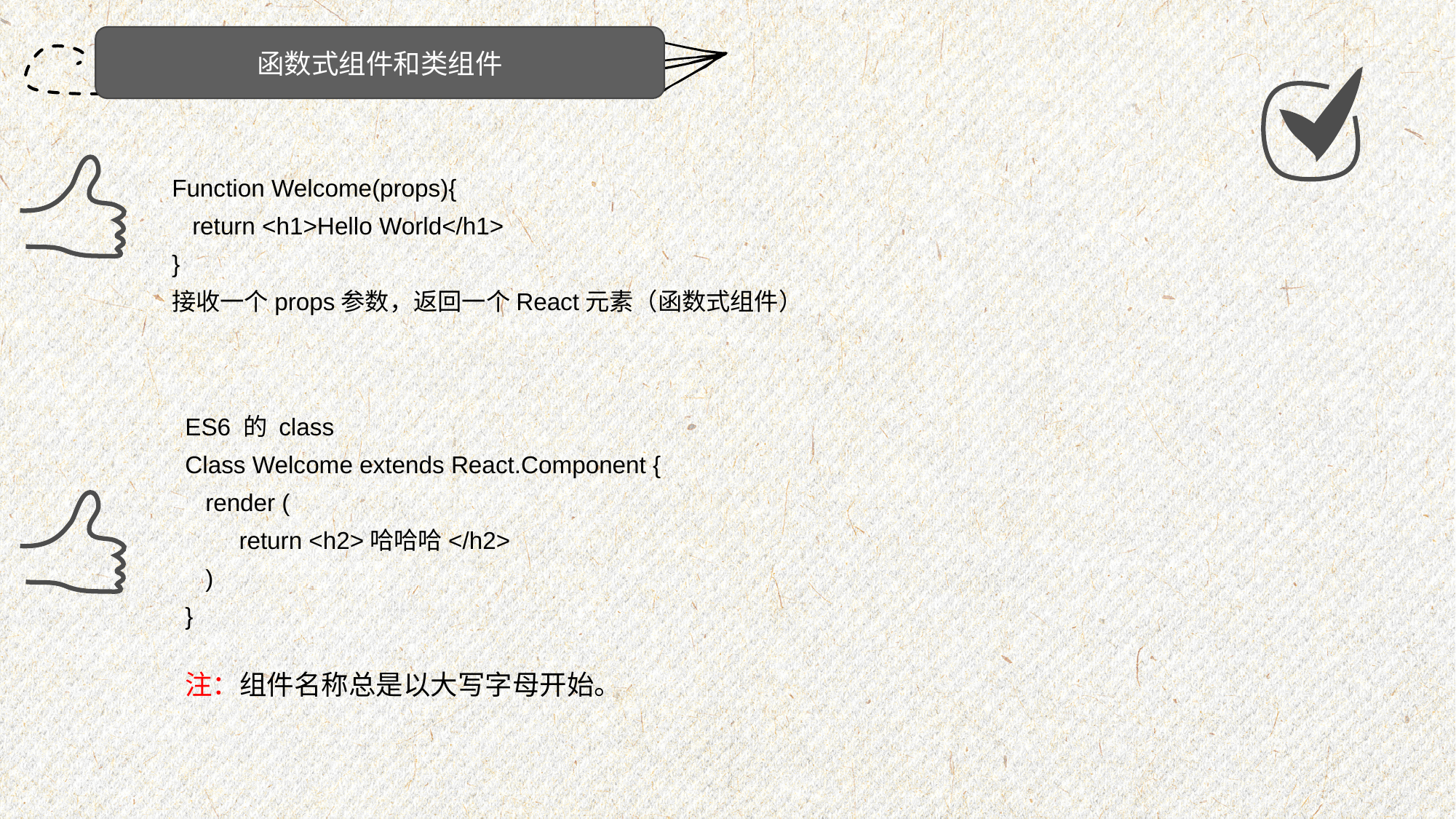

函数式组件和类组件

Function Welcome(props){
   return <h1>Hello World</h1>
}
接收一个props参数，返回一个React元素（函数式组件）
ES6 的 class
Class Welcome extends React.Component {
   render (
        return <h2>哈哈哈</h2>
   )
}

注：组件名称总是以大写字母开始。